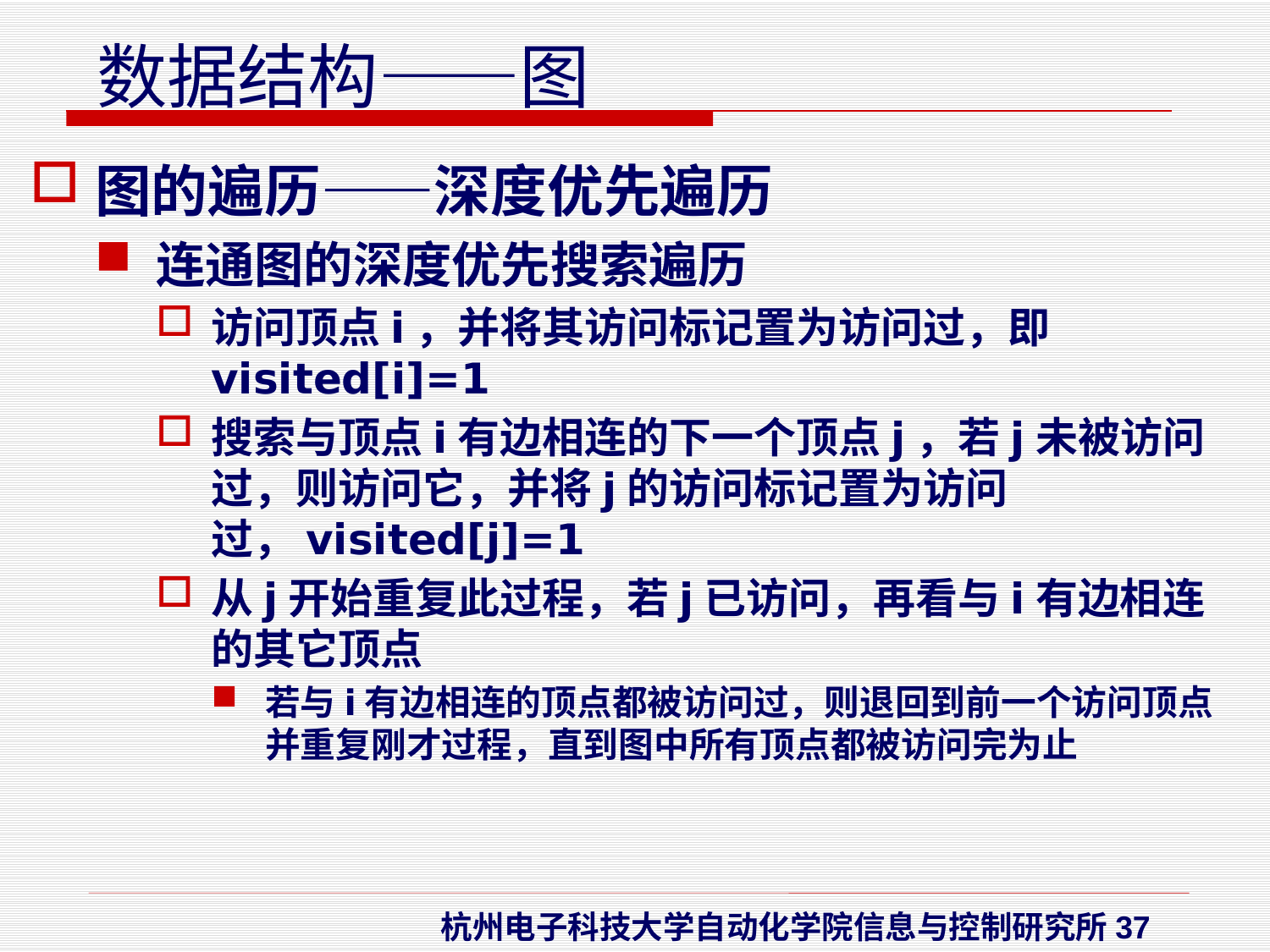

图的遍历——深度优先遍历
连通图的深度优先搜索遍历
访问顶点i，并将其访问标记置为访问过，即visited[i]=1
搜索与顶点i有边相连的下一个顶点j，若j未被访问过，则访问它，并将j的访问标记置为访问过，visited[j]=1
从j开始重复此过程，若j已访问，再看与i有边相连的其它顶点
若与i有边相连的顶点都被访问过，则退回到前一个访问顶点并重复刚才过程，直到图中所有顶点都被访问完为止